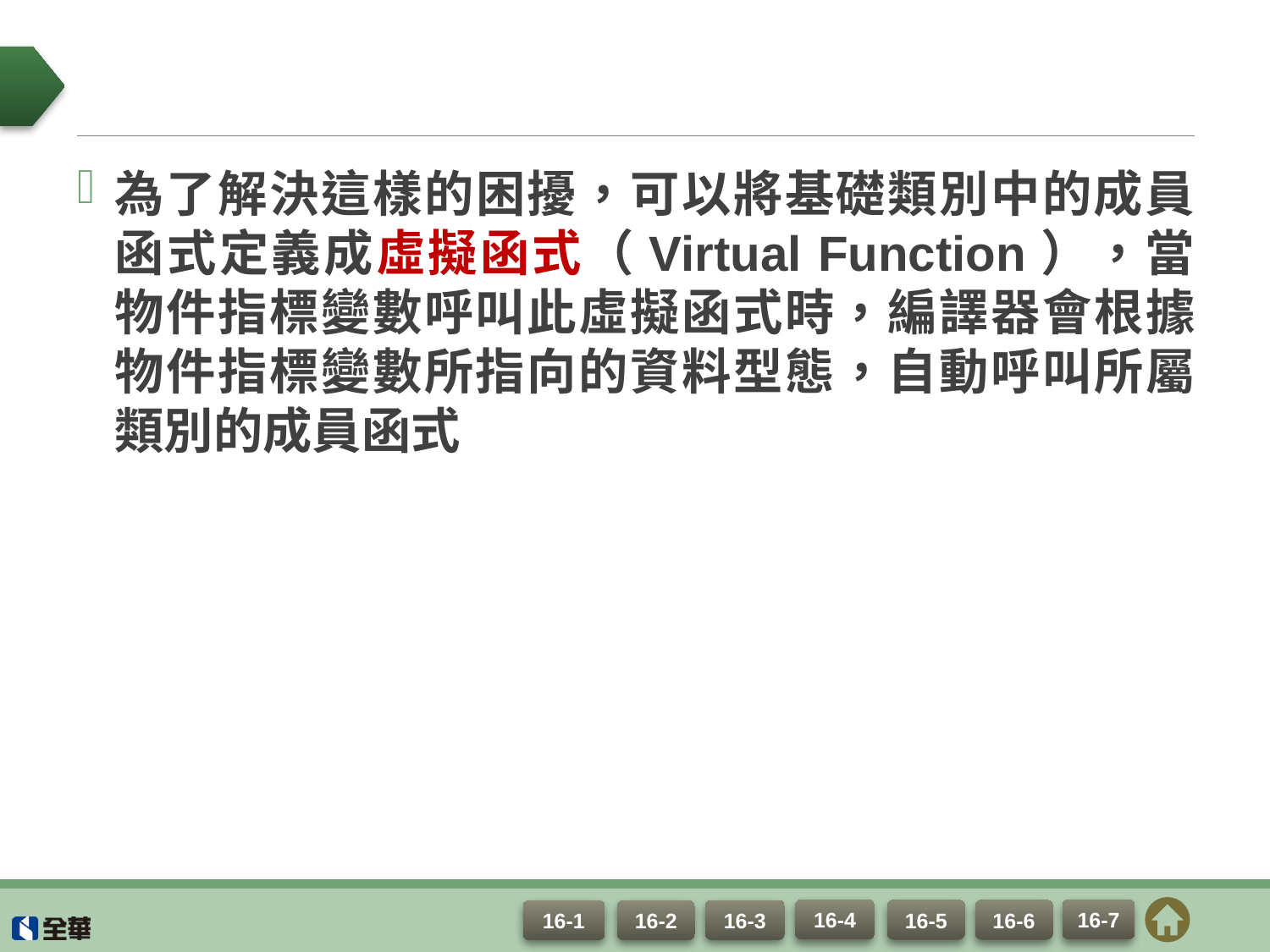

#
為了解決這樣的困擾，可以將基礎類別中的成員函式定義成虛擬函式（Virtual Function），當物件指標變數呼叫此虛擬函式時，編譯器會根據物件指標變數所指向的資料型態，自動呼叫所屬類別的成員函式